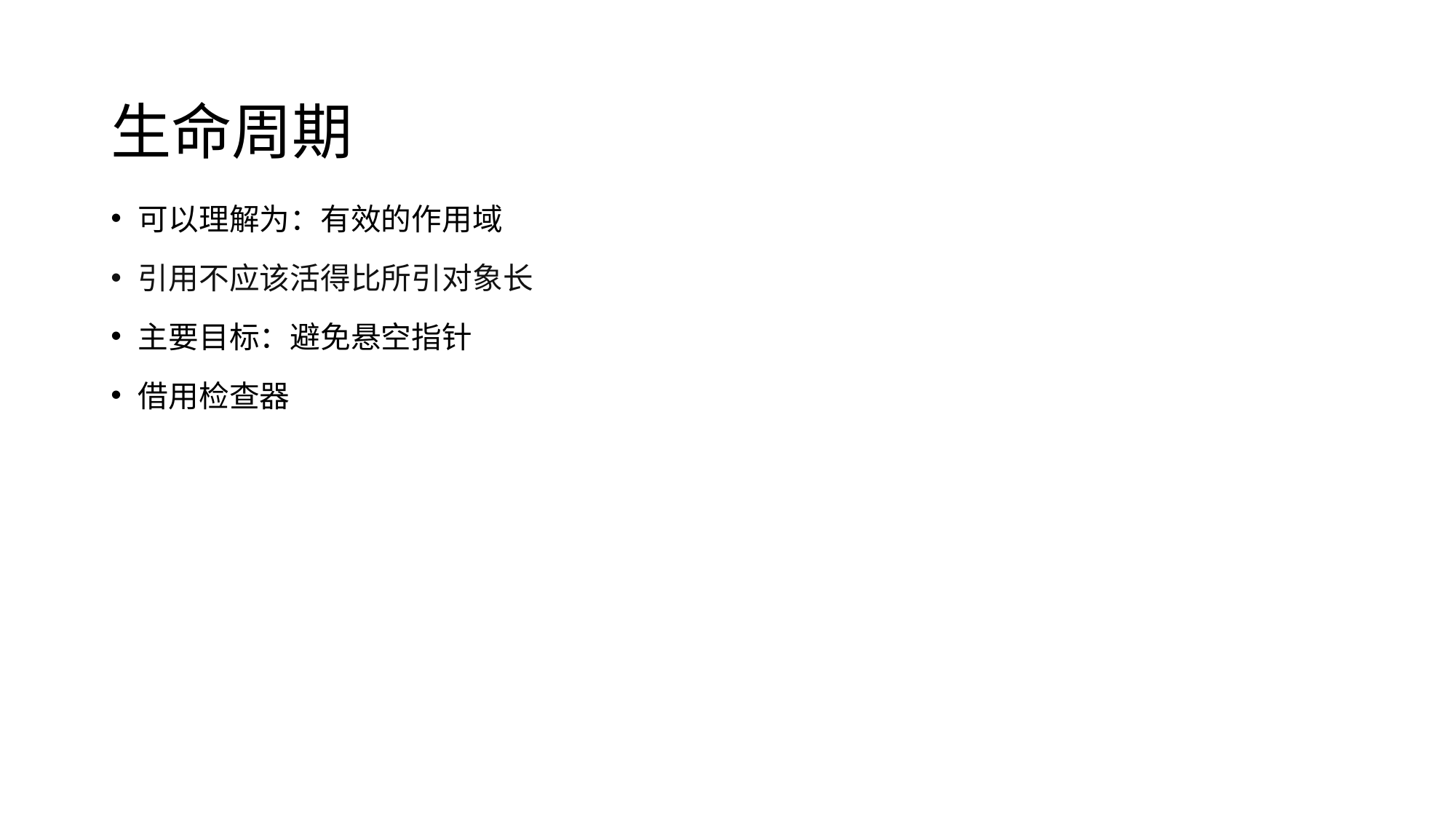

# 生命周期
可以理解为：有效的作用域
引用不应该活得比所引对象长
主要目标：避免悬空指针
借用检查器